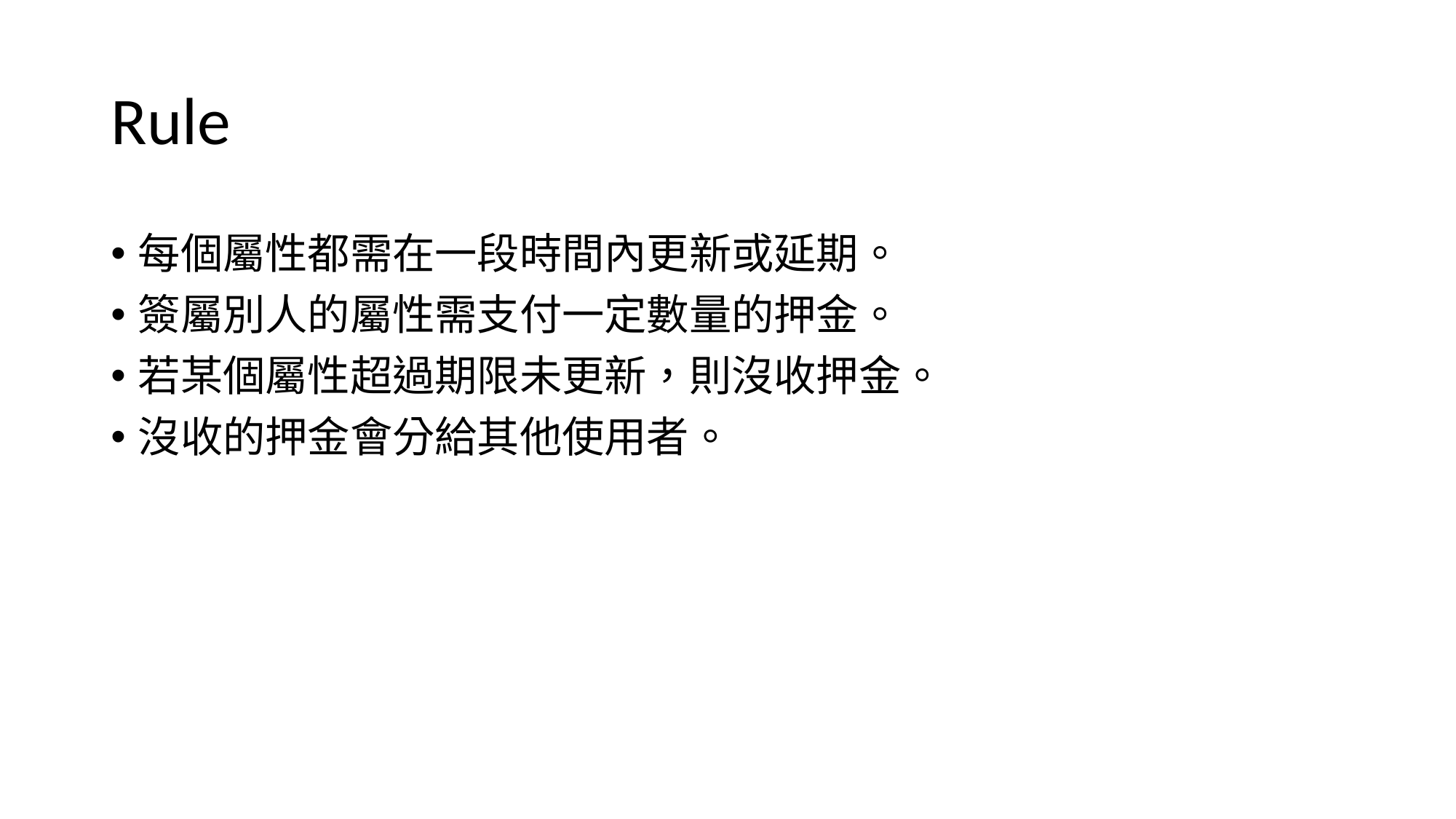

# Rule
每個屬性都需在一段時間內更新或延期。
簽屬別人的屬性需支付一定數量的押金。
若某個屬性超過期限未更新，則沒收押金。
沒收的押金會分給其他使用者。